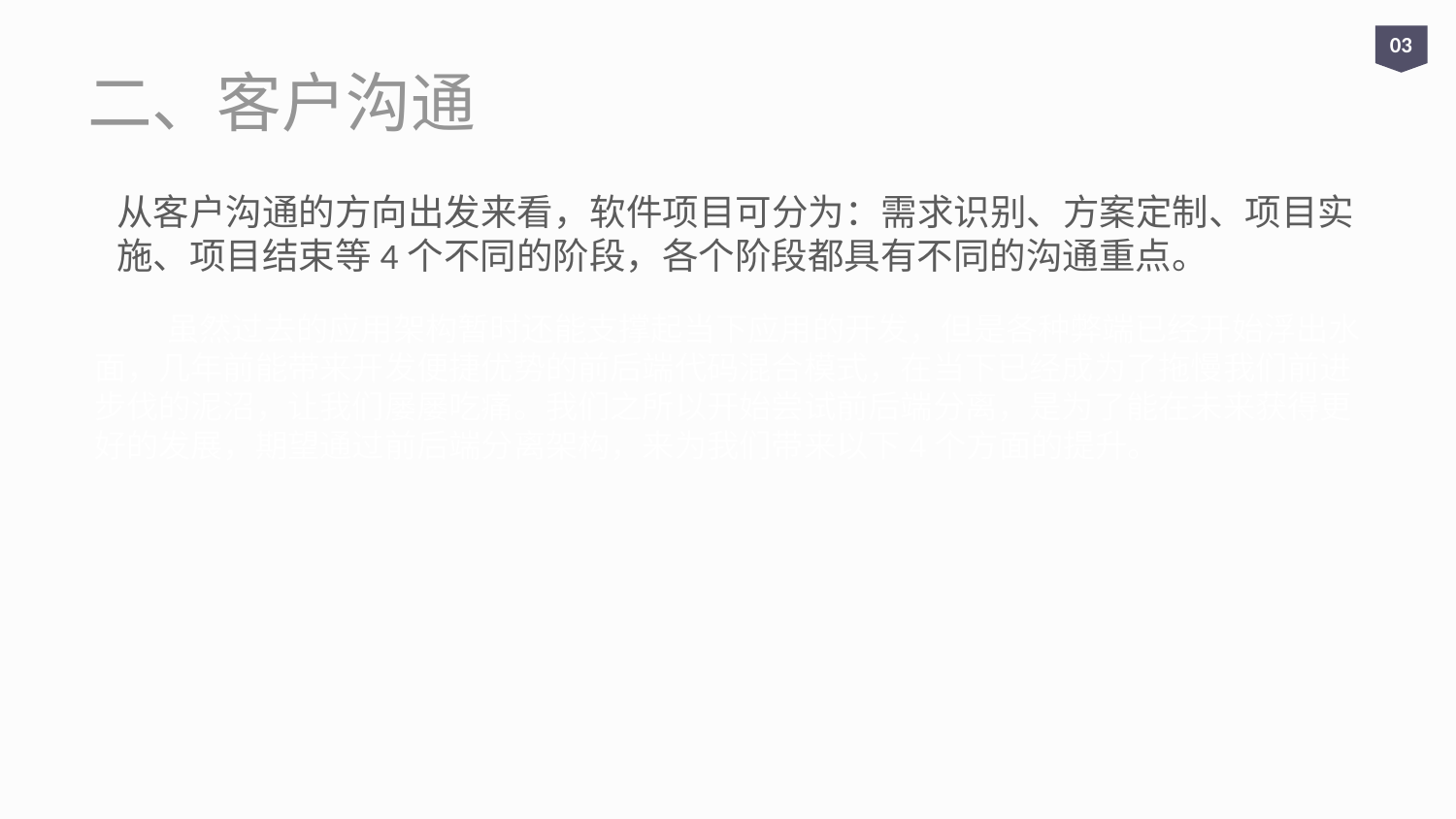

03
二、客户沟通
从客户沟通的方向出发来看，软件项目可分为：需求识别、方案定制、项目实施、项目结束等4个不同的阶段，各个阶段都具有不同的沟通重点。
# 虽然过去的应用架构暂时还能支撑起当下应用的开发，但是各种弊端已经开始浮出水面，几年前能带来开发便捷优势的前后端代码混合模式，在当下已经成为了拖慢我们前进步伐的泥沼，让我们屡屡吃痛。我们之所以开始尝试前后端分离，是为了能在未来获得更好的发展，期望通过前后端分离架构，来为我们带来以下4个方面的提升。